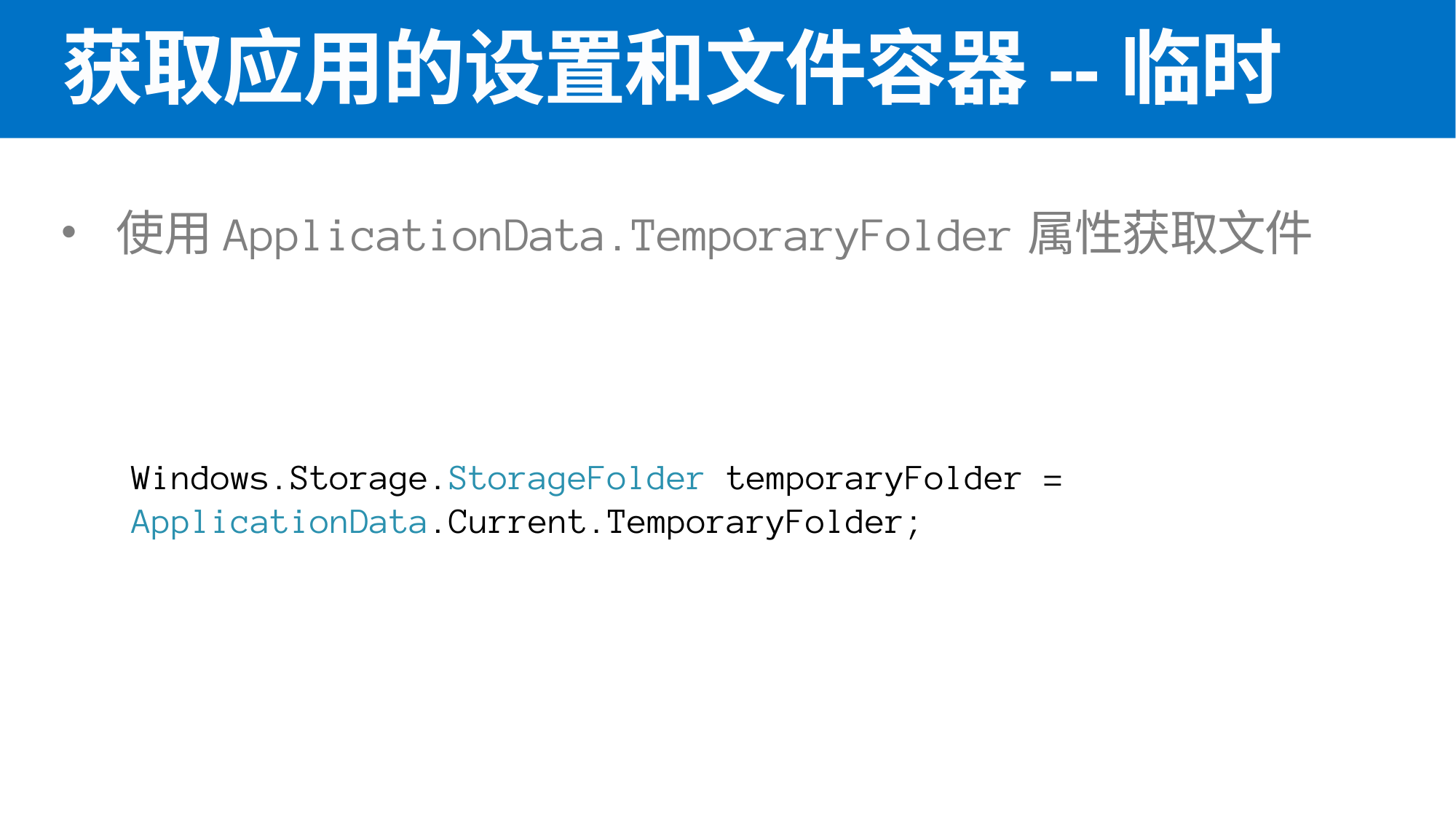

# 获取应用的设置和文件容器--临时
使用ApplicationData.TemporaryFolder属性获取文件
Windows.Storage.StorageFolder temporaryFolder = ApplicationData.Current.TemporaryFolder;